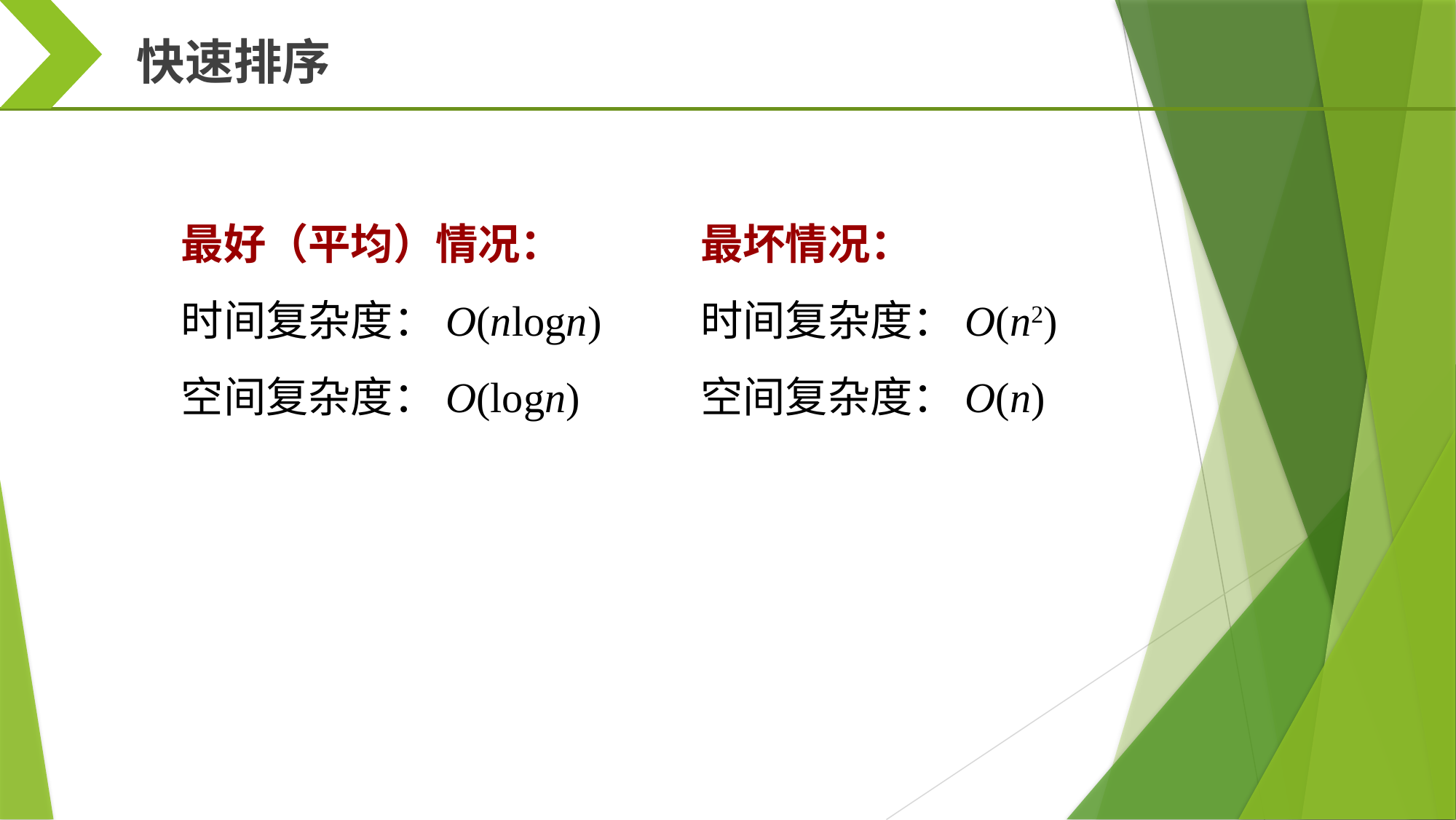

快速排序
最好（平均）情况：
时间复杂度：O(nlogn)
空间复杂度：O(logn)
最坏情况：
时间复杂度：O(n2)
空间复杂度：O(n)